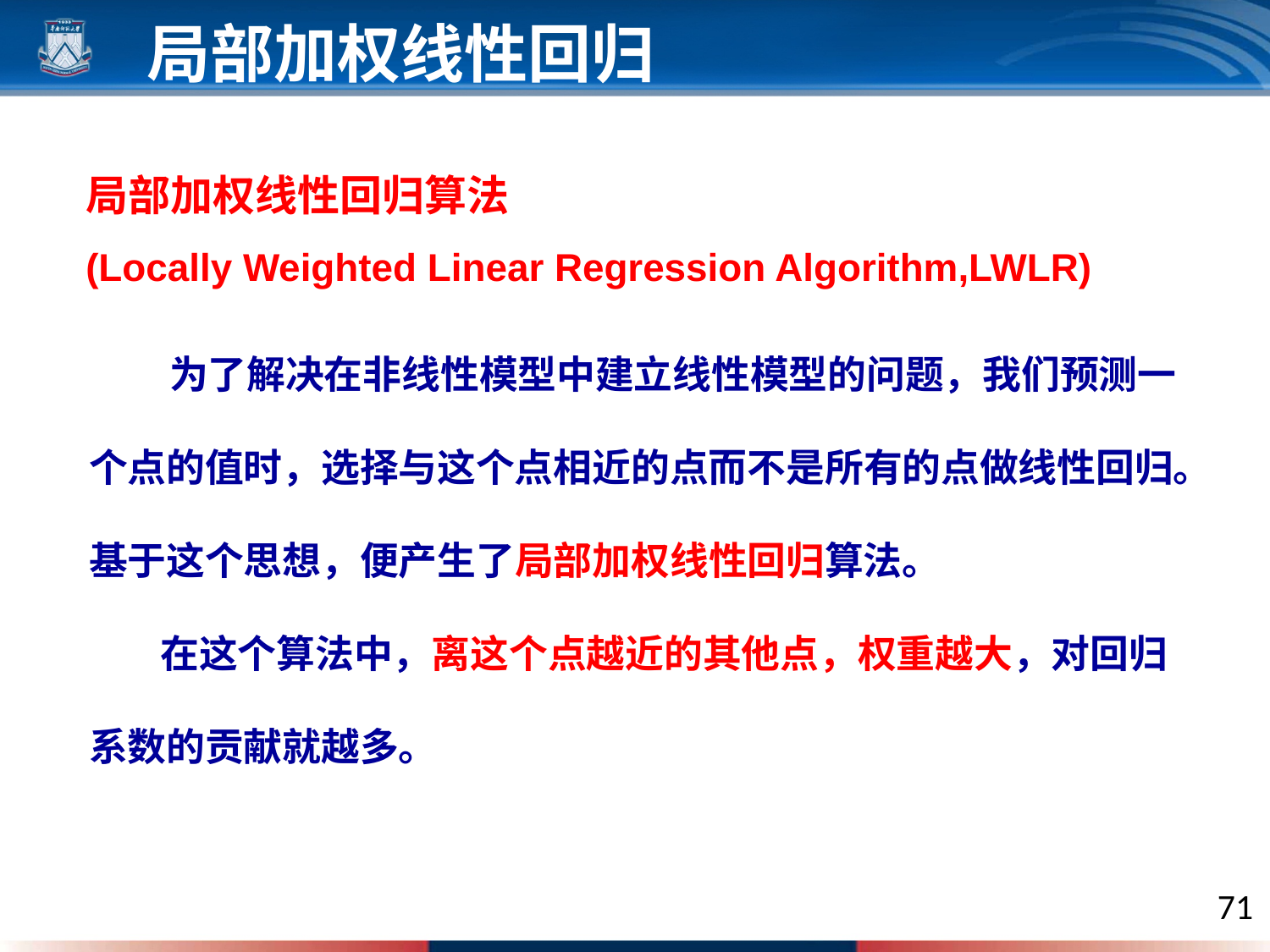

局部加权线性回归
局部加权线性回归算法
(Locally Weighted Linear Regression Algorithm,LWLR)
        为了解决在非线性模型中建立线性模型的问题，我们预测一个点的值时，选择与这个点相近的点而不是所有的点做线性回归。基于这个思想，便产生了局部加权线性回归算法。
       在这个算法中，离这个点越近的其他点，权重越大，对回归系数的贡献就越多。